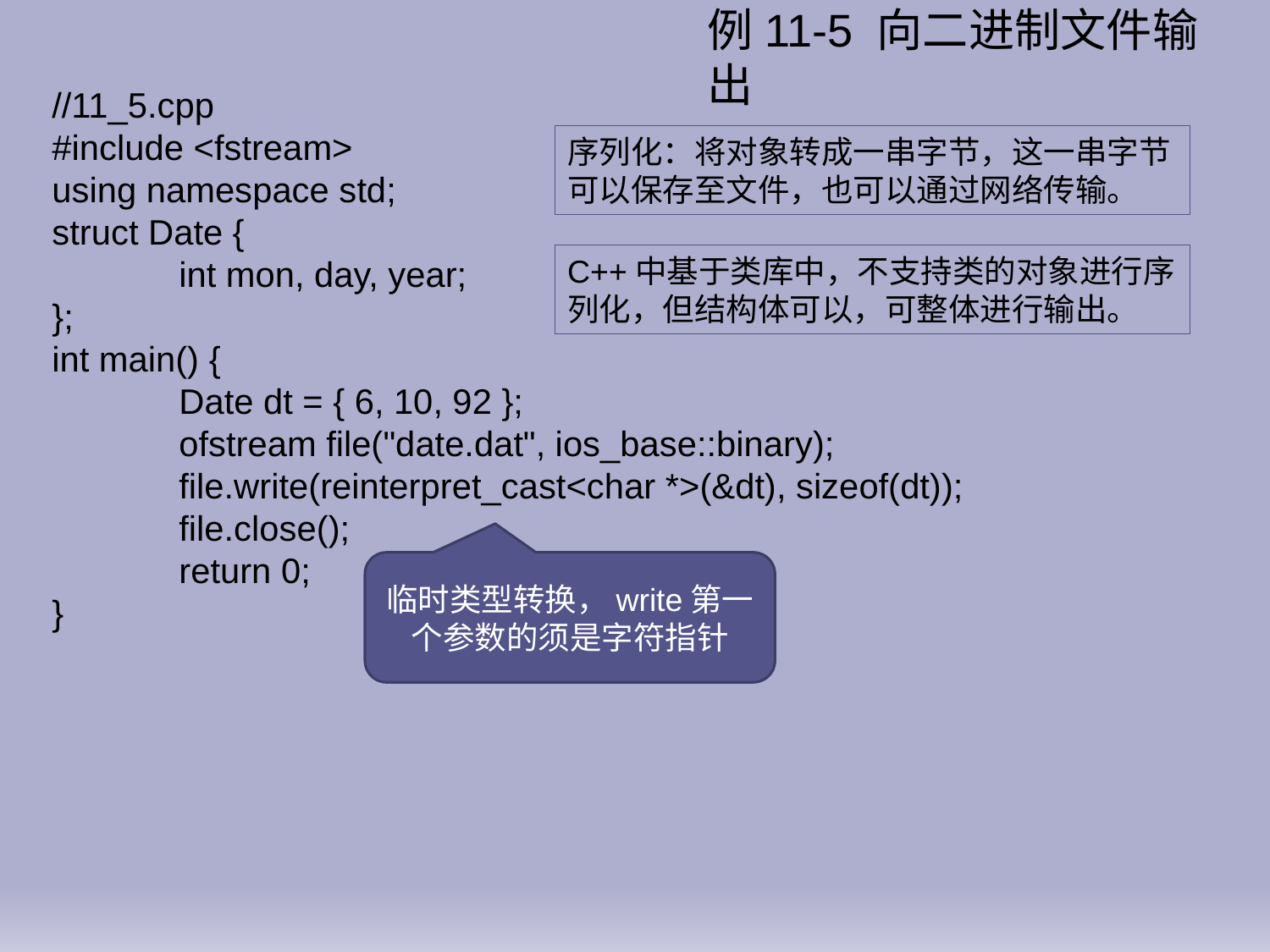

# 例11-5 向二进制文件输出
//11_5.cpp
#include <fstream>
using namespace std;
struct Date {
	int mon, day, year;
};
int main() {
	Date dt = { 6, 10, 92 };
	ofstream file("date.dat", ios_base::binary);
	file.write(reinterpret_cast<char *>(&dt), sizeof(dt));
	file.close();
	return 0;
}
序列化：将对象转成一串字节，这一串字节可以保存至文件，也可以通过网络传输。
C++中基于类库中，不支持类的对象进行序列化，但结构体可以，可整体进行输出。
临时类型转换，write第一个参数的须是字符指针